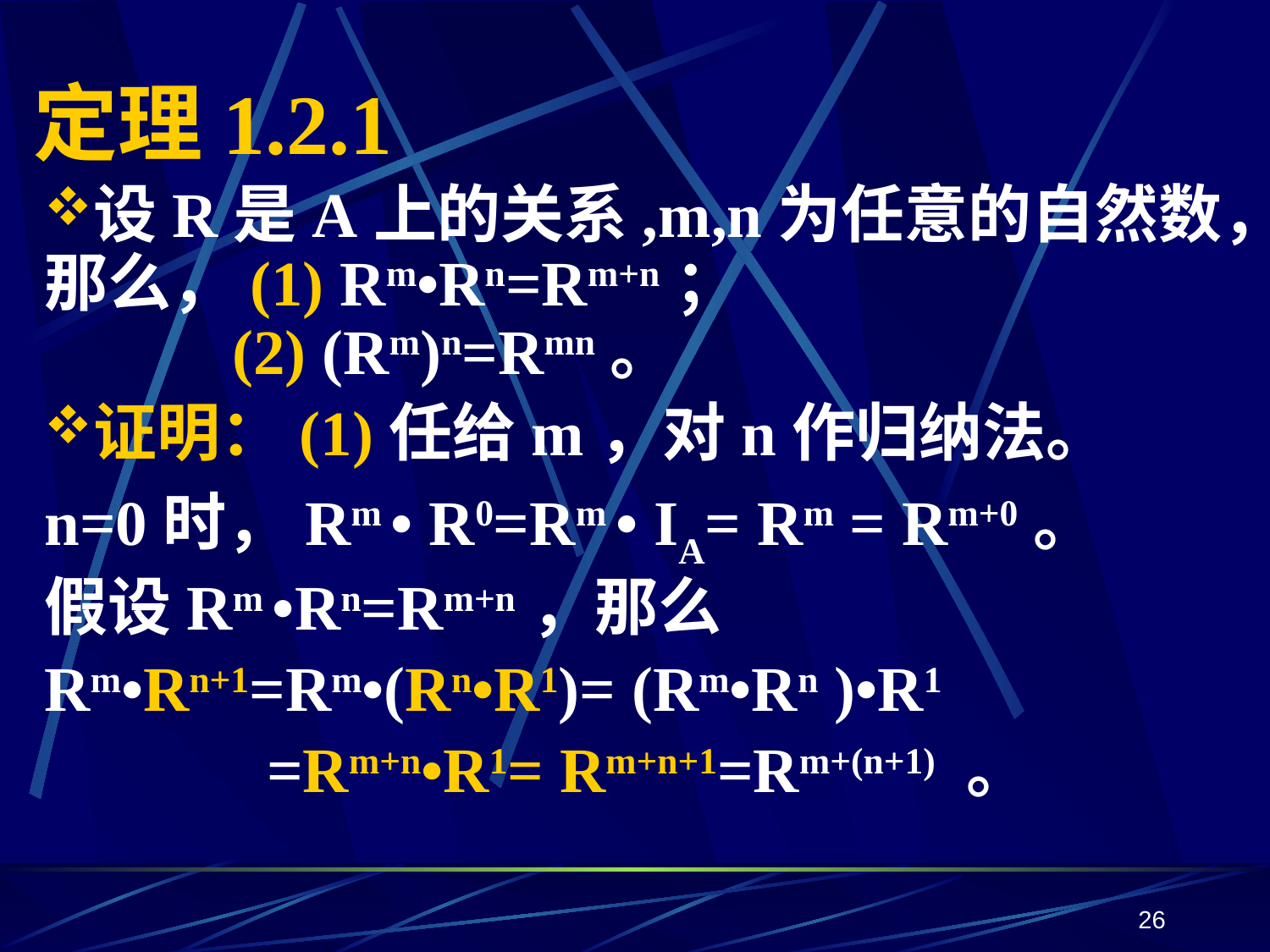

# 定理1.2.1
设R是A上的关系,m,n为任意的自然数，那么，(1) Rm•Rn=Rm+n；
            (2) (Rm)n=Rmn。
证明：(1)任给m，对n作归纳法。
n=0时，Rm • R0=Rm • IA= Rm = Rm+0。
假设Rm •Rn=Rm+n，那么
Rm•Rn+1=Rm•(Rn•R1)= (Rm•Rn )•R1
              =Rm+n•R1= Rm+n+1=Rm+(n+1) 。
26